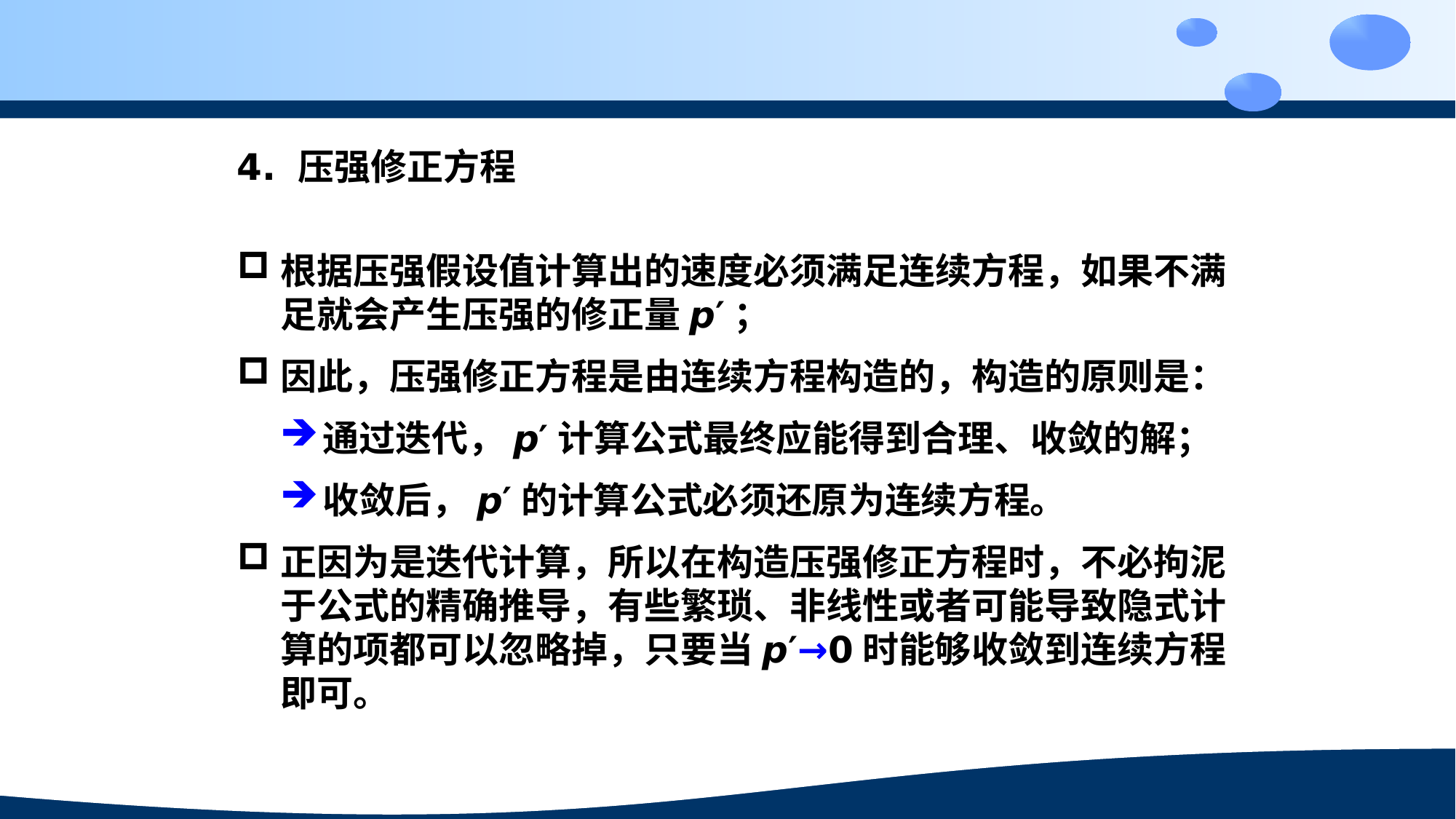

4. 压强修正方程
根据压强假设值计算出的速度必须满足连续方程，如果不满足就会产生压强的修正量p′；
因此，压强修正方程是由连续方程构造的，构造的原则是：
通过迭代，p′计算公式最终应能得到合理、收敛的解；
收敛后，p′的计算公式必须还原为连续方程。
正因为是迭代计算，所以在构造压强修正方程时，不必拘泥于公式的精确推导，有些繁琐、非线性或者可能导致隐式计算的项都可以忽略掉，只要当p′→0时能够收敛到连续方程即可。